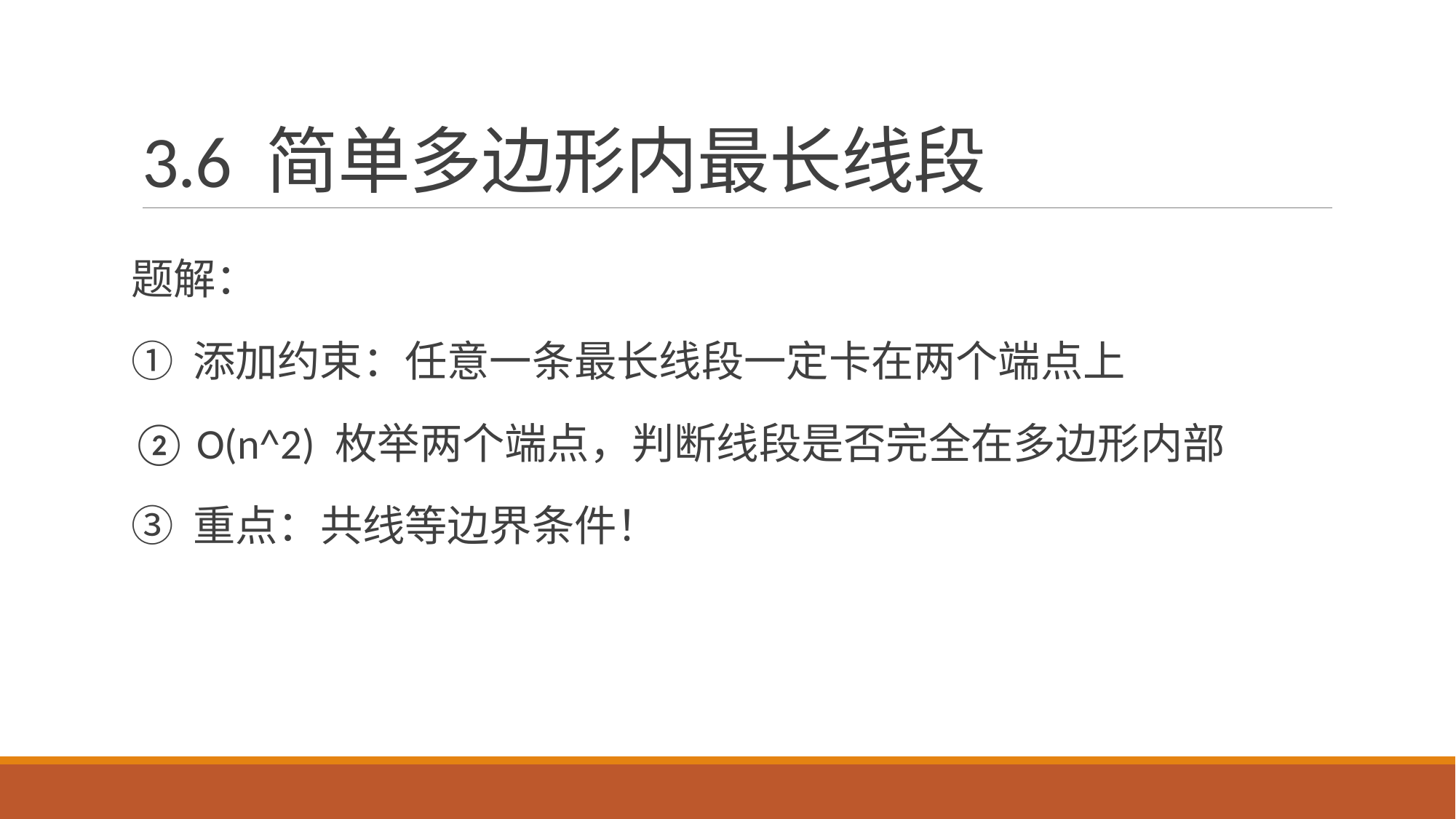

# 3.6 简单多边形内最长线段
题解：
① 添加约束：任意一条最长线段一定卡在两个端点上
② O(n^2) 枚举两个端点，判断线段是否完全在多边形内部
③ 重点：共线等边界条件！